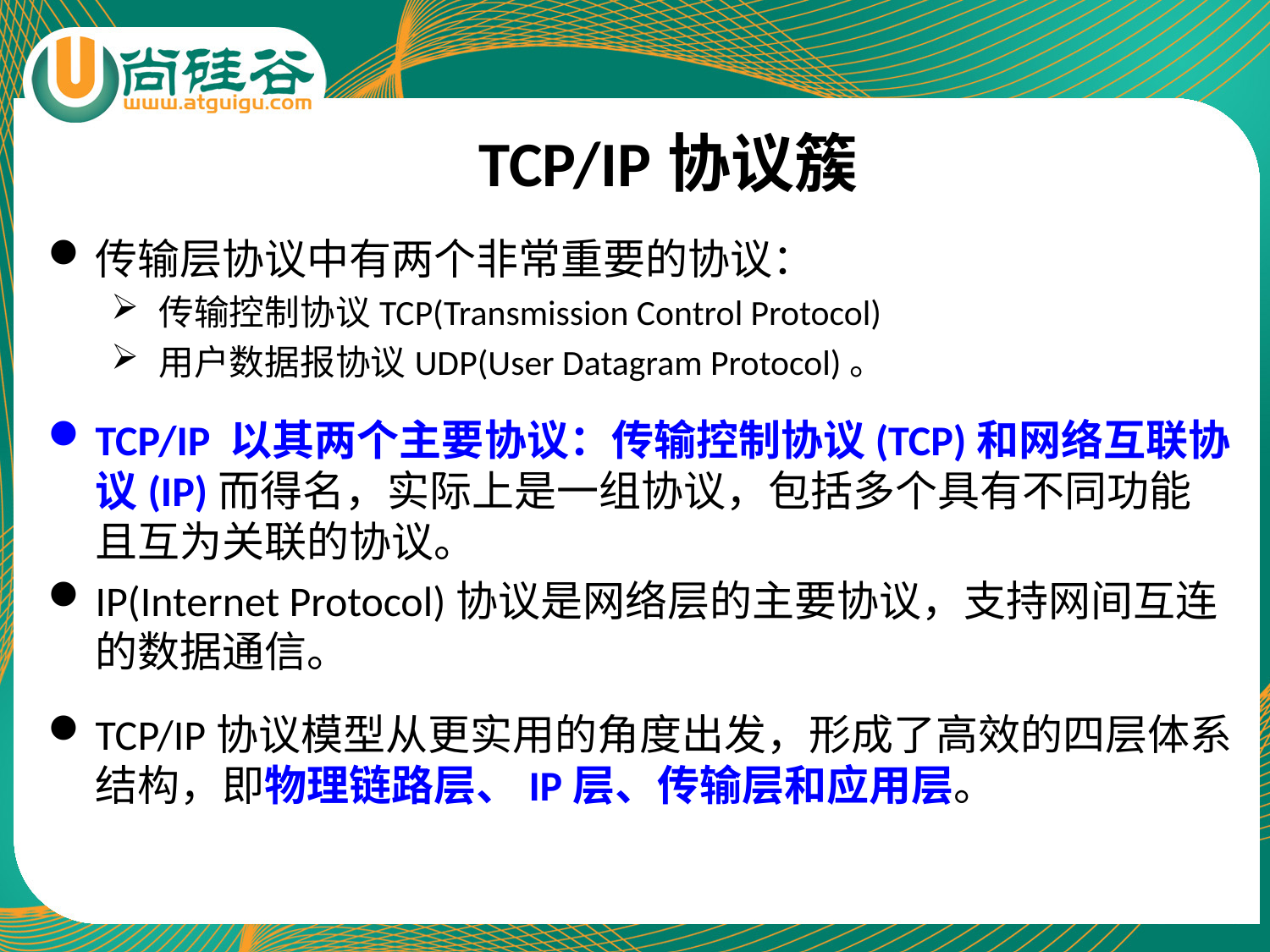

# TCP/IP协议簇
传输层协议中有两个非常重要的协议：
传输控制协议TCP(Transmission Control Protocol)
用户数据报协议UDP(User Datagram Protocol)。
TCP/IP 以其两个主要协议：传输控制协议(TCP)和网络互联协议(IP)而得名，实际上是一组协议，包括多个具有不同功能且互为关联的协议。
IP(Internet Protocol)协议是网络层的主要协议，支持网间互连的数据通信。
TCP/IP协议模型从更实用的角度出发，形成了高效的四层体系结构，即物理链路层、IP层、传输层和应用层。